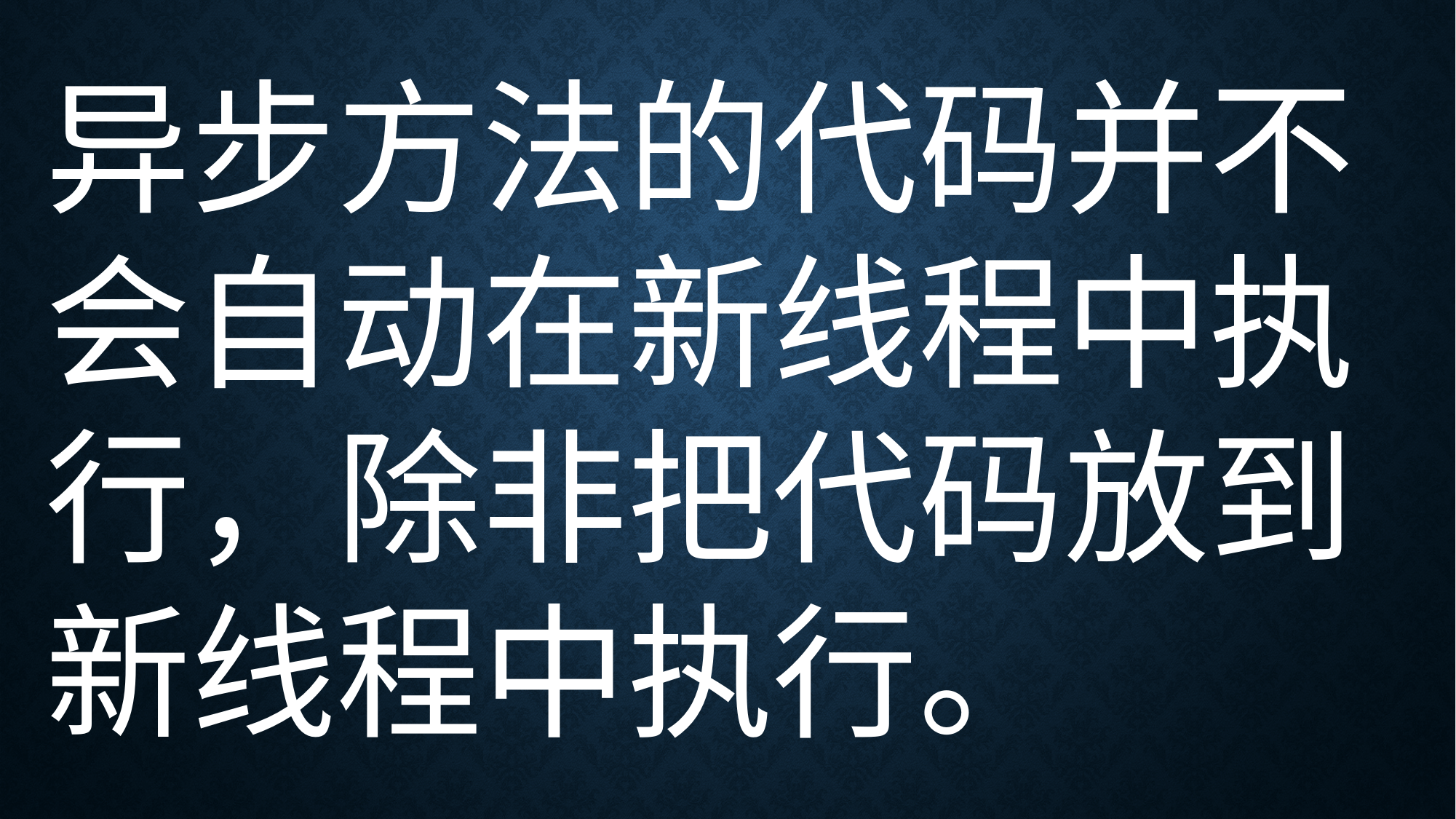

异步方法的代码并不会自动在新线程中执行，除非把代码放到新线程中执行。